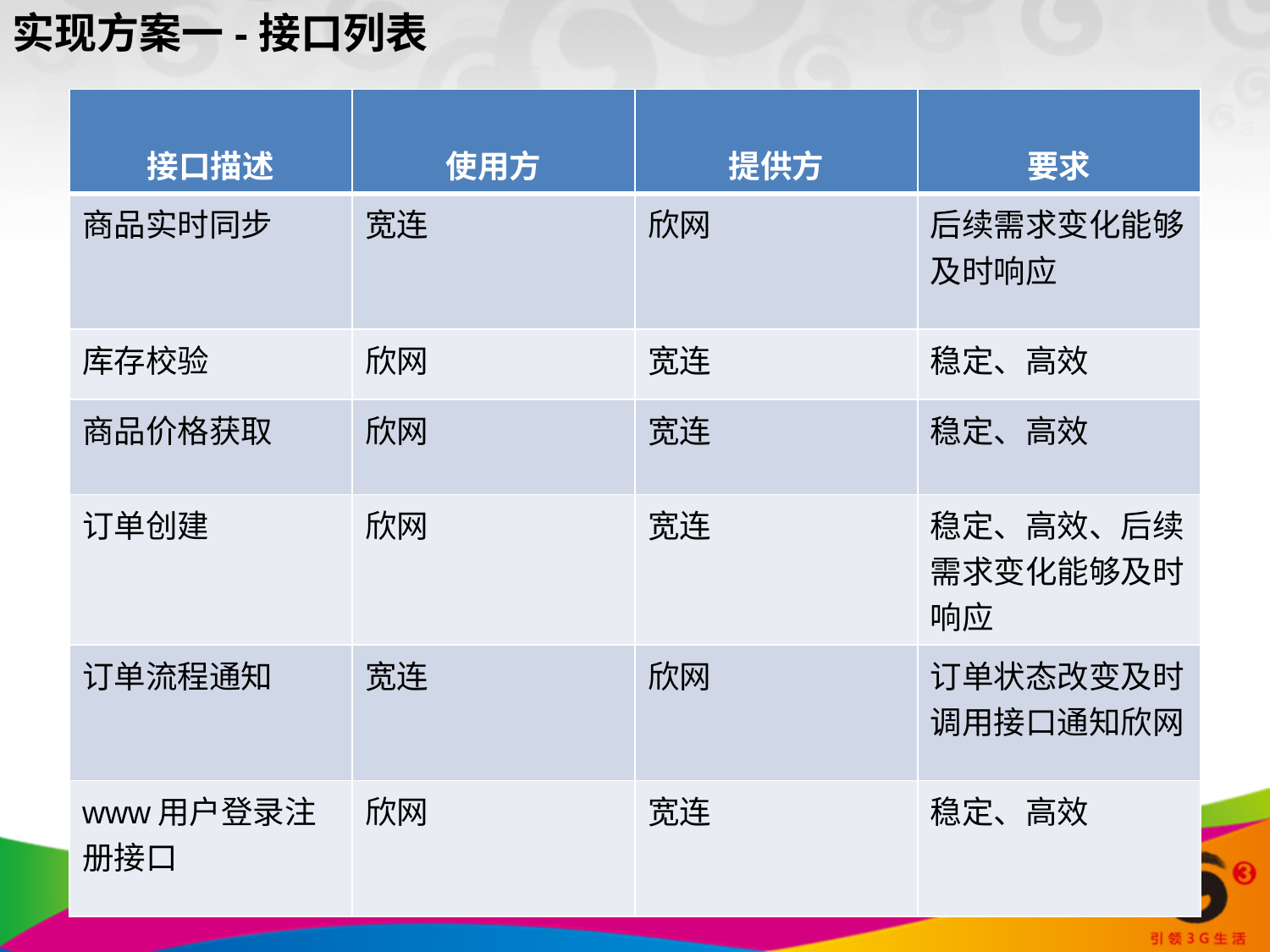

# 实现方案一-接口列表
| 接口描述 | 使用方 | 提供方 | 要求 |
| --- | --- | --- | --- |
| 商品实时同步 | 宽连 | 欣网 | 后续需求变化能够及时响应 |
| 库存校验 | 欣网 | 宽连 | 稳定、高效 |
| 商品价格获取 | 欣网 | 宽连 | 稳定、高效 |
| 订单创建 | 欣网 | 宽连 | 稳定、高效、后续需求变化能够及时响应 |
| 订单流程通知 | 宽连 | 欣网 | 订单状态改变及时调用接口通知欣网 |
| www用户登录注册接口 | 欣网 | 宽连 | 稳定、高效 |